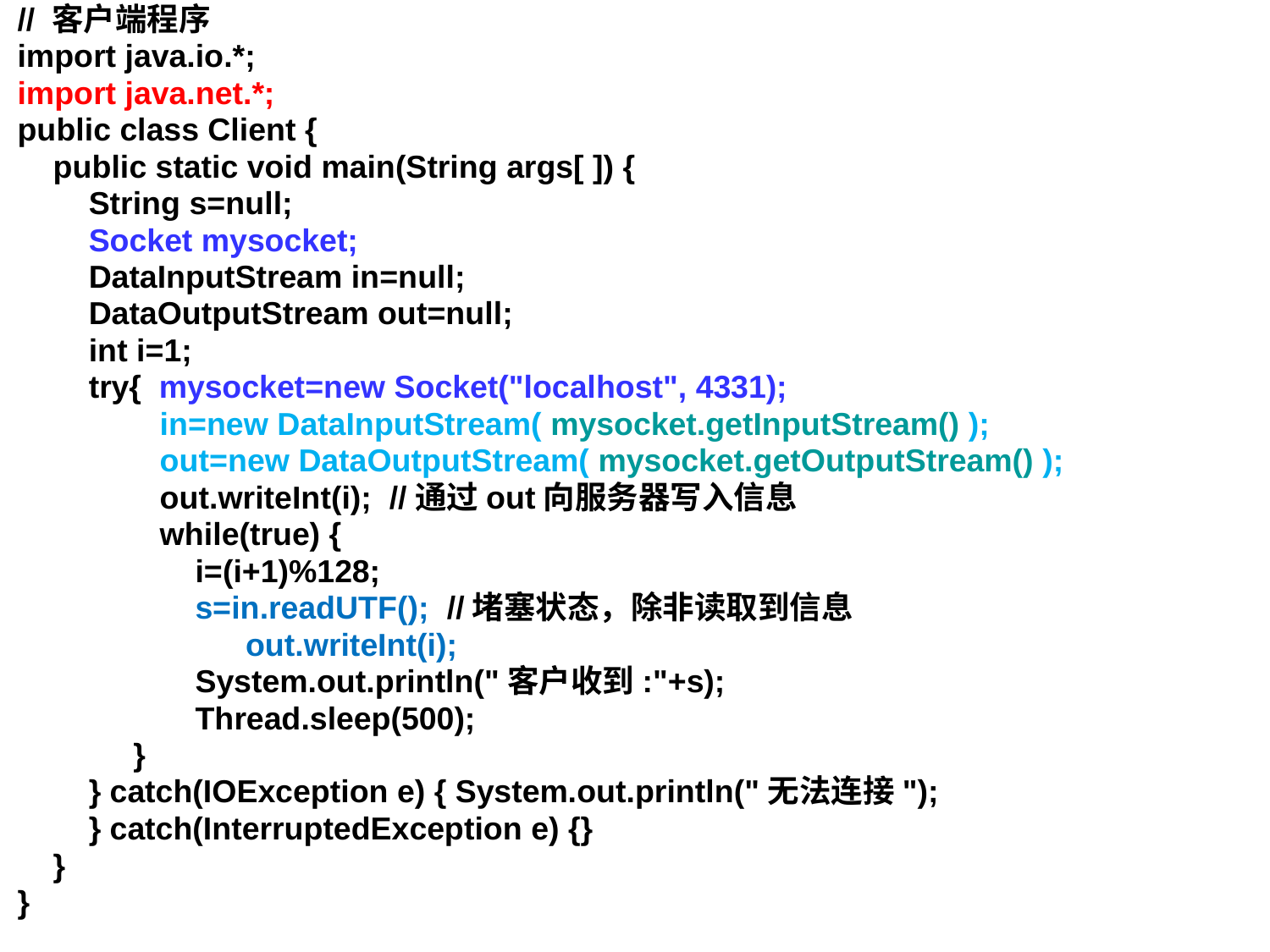

// 客户端程序
import java.io.*;
import java.net.*;
public class Client {
    public static void main(String args[ ]) {
        String s=null;
        Socket mysocket;
        DataInputStream in=null;
        DataOutputStream out=null;
        int i=1;
        try{  mysocket=new Socket("localhost", 4331);
                in=new DataInputStream( mysocket.getInputStream() );
                out=new DataOutputStream( mysocket.getOutputStream() );
                out.writeInt(i);  //通过out向服务器写入信息
                while(true) {
                    i=(i+1)%128;
                    s=in.readUTF();  //堵塞状态，除非读取到信息
		      out.writeInt(i);
                    System.out.println("客户收到:"+s);
                    Thread.sleep(500);
             }
        } catch(IOException e) { System.out.println("无法连接");
        } catch(InterruptedException e) {}
    }
}